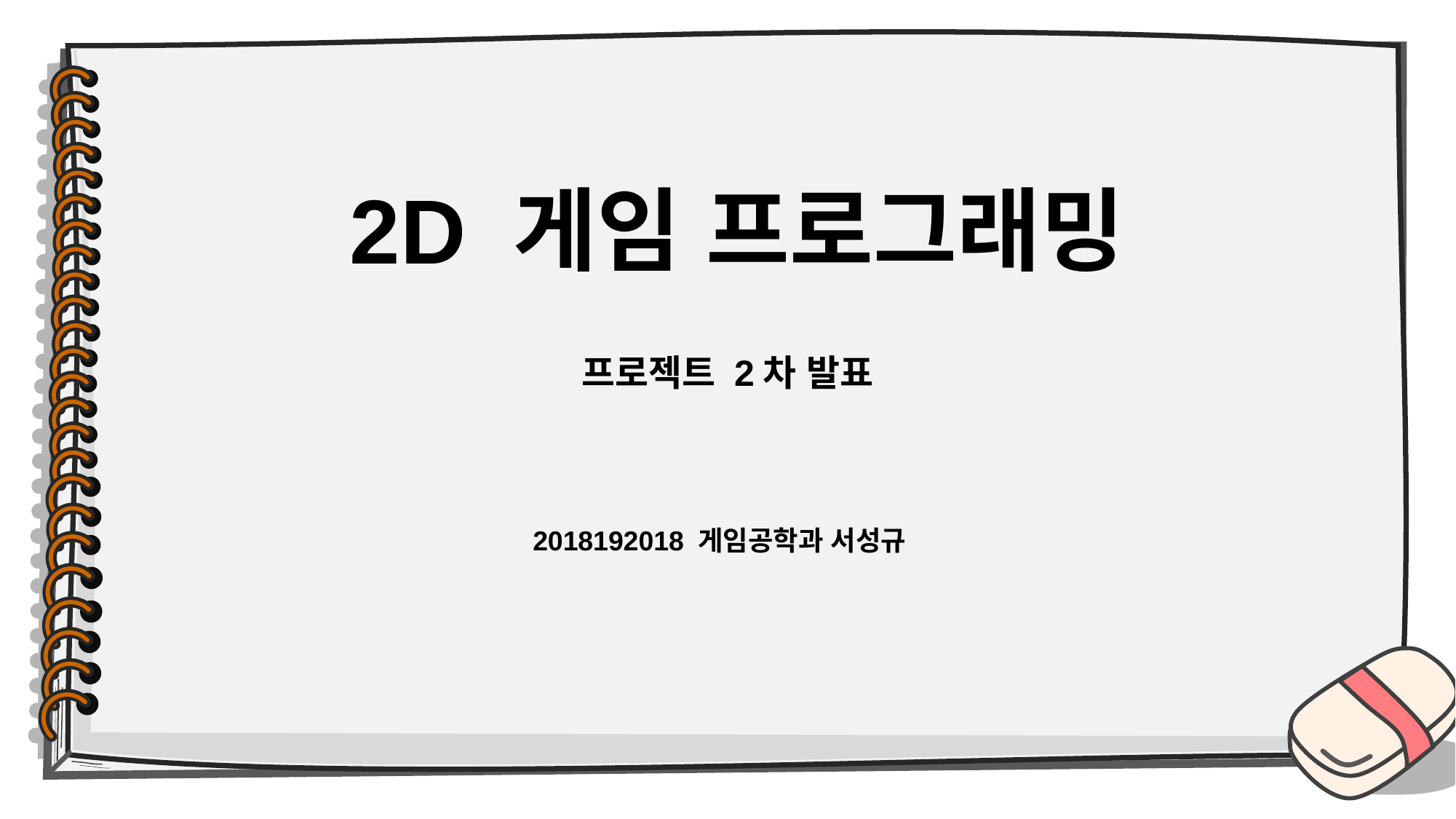

# 2D 게임 프로그래밍
프로젝트 2차 발표
2018192018 게임공학과 서성규